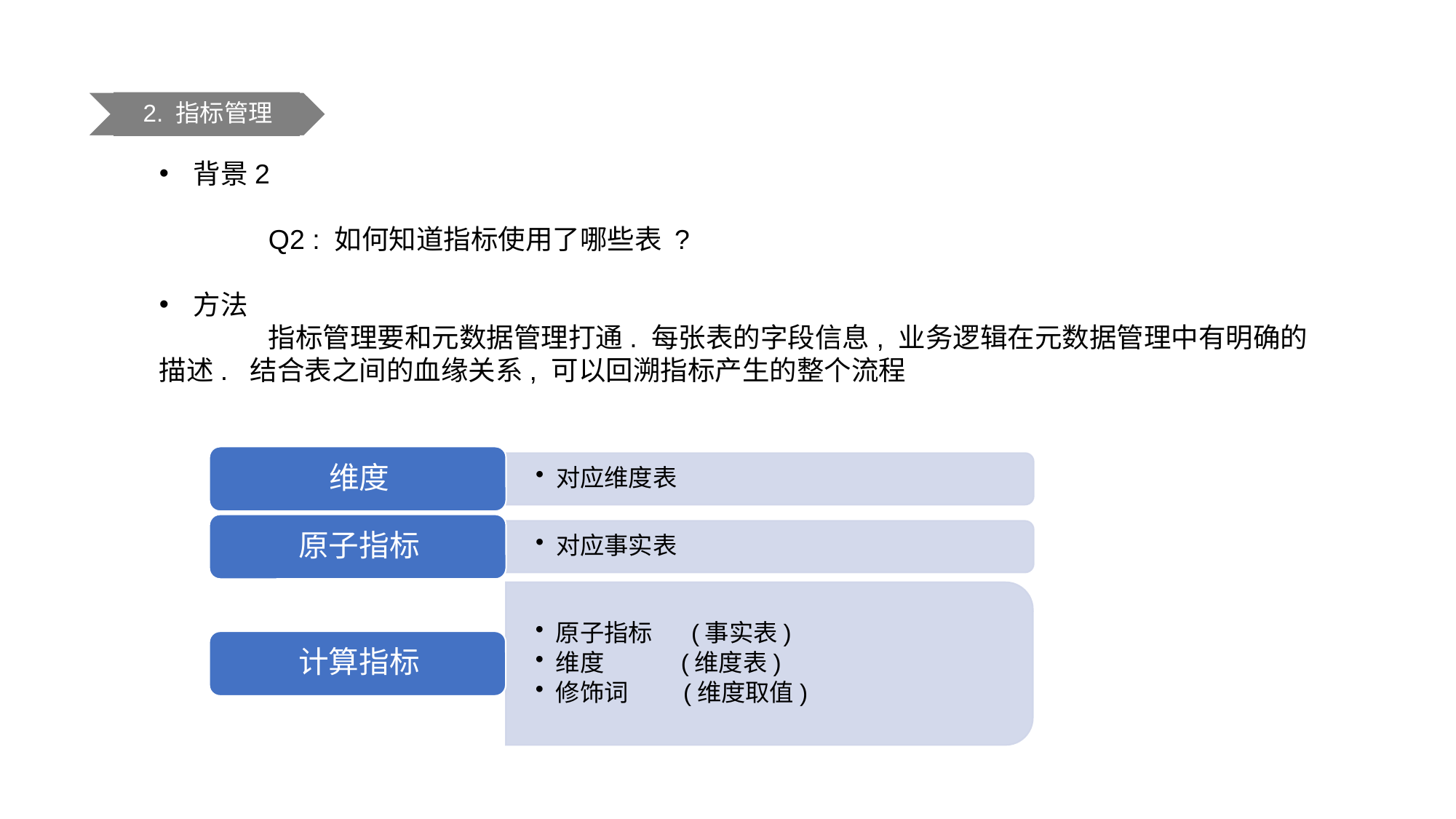

2. 指标管理
背景2

	Q2 : 如何知道指标使用了哪些表 ?

方法
	指标管理要和元数据管理打通. 每张表的字段信息, 业务逻辑在元数据管理中有明确的描述.  结合表之间的血缘关系, 可以回溯指标产生的整个流程
对应维度表
维度
对应事实表
原子指标
原子指标      (事实表)
维度             (维度表)
修饰词         (维度取值)
计算指标